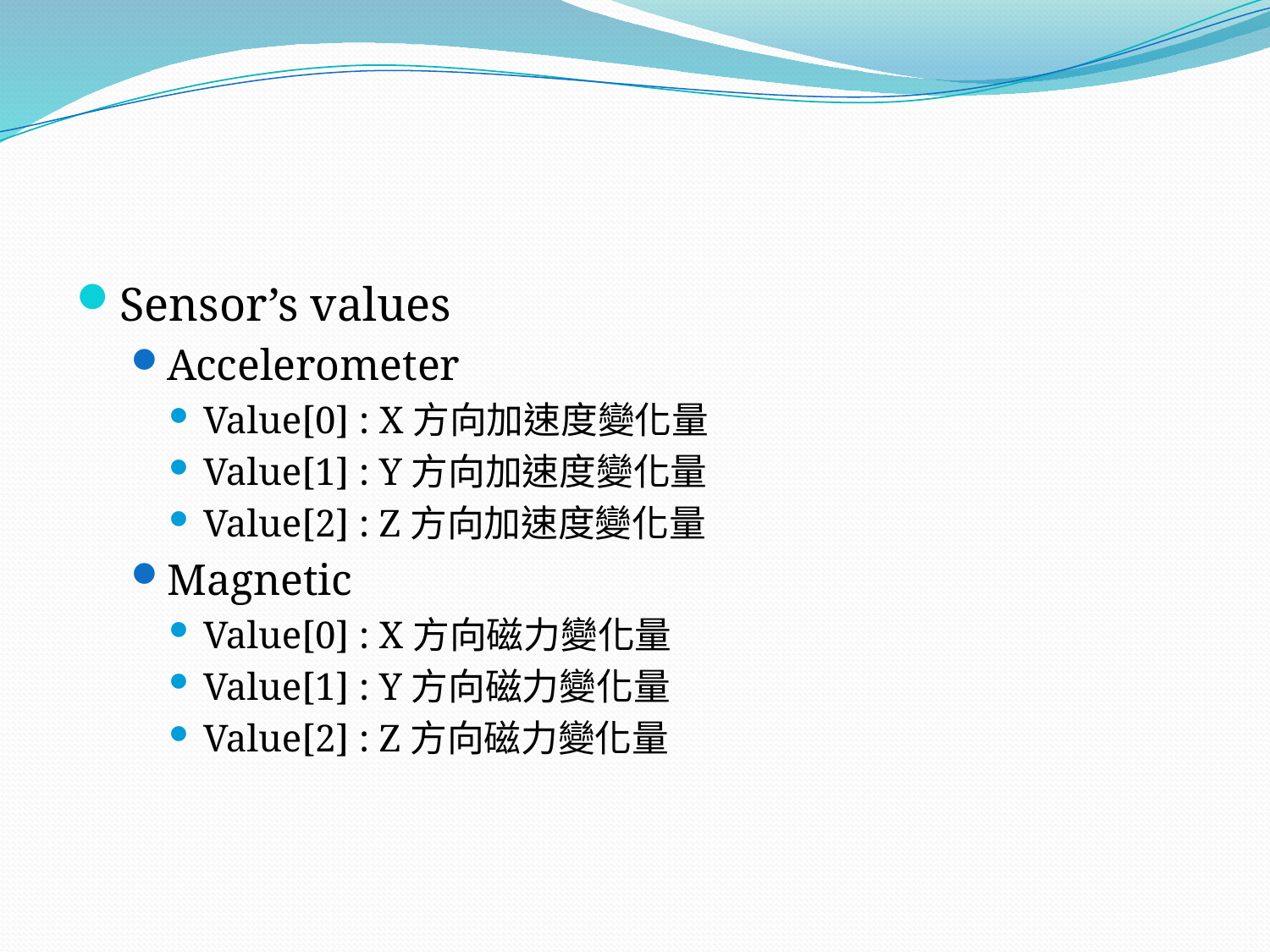

#
Sensor’s values
Accelerometer
Value[0] : X方向加速度變化量
Value[1] : Y方向加速度變化量
Value[2] : Z方向加速度變化量
Magnetic
Value[0] : X方向磁力變化量
Value[1] : Y方向磁力變化量
Value[2] : Z方向磁力變化量